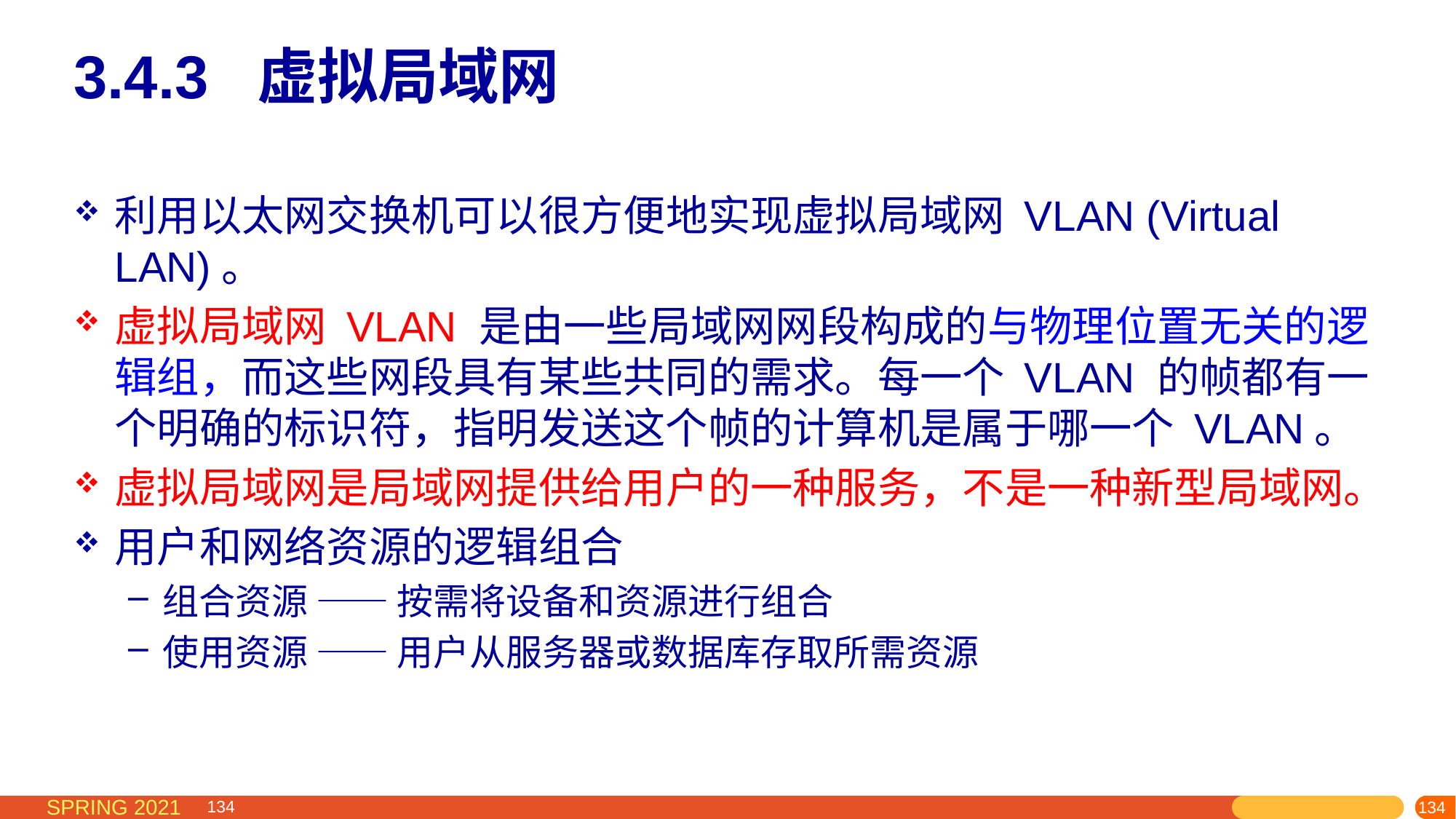

# 3.4.3  虚拟局域网
利用以太网交换机可以很方便地实现虚拟局域网 VLAN (Virtual LAN)。
虚拟局域网 VLAN 是由一些局域网网段构成的与物理位置无关的逻辑组，而这些网段具有某些共同的需求。每一个 VLAN 的帧都有一个明确的标识符，指明发送这个帧的计算机是属于哪一个 VLAN。
虚拟局域网是局域网提供给用户的一种服务，不是一种新型局域网。
用户和网络资源的逻辑组合
组合资源 —— 按需将设备和资源进行组合
使用资源 —— 用户从服务器或数据库存取所需资源